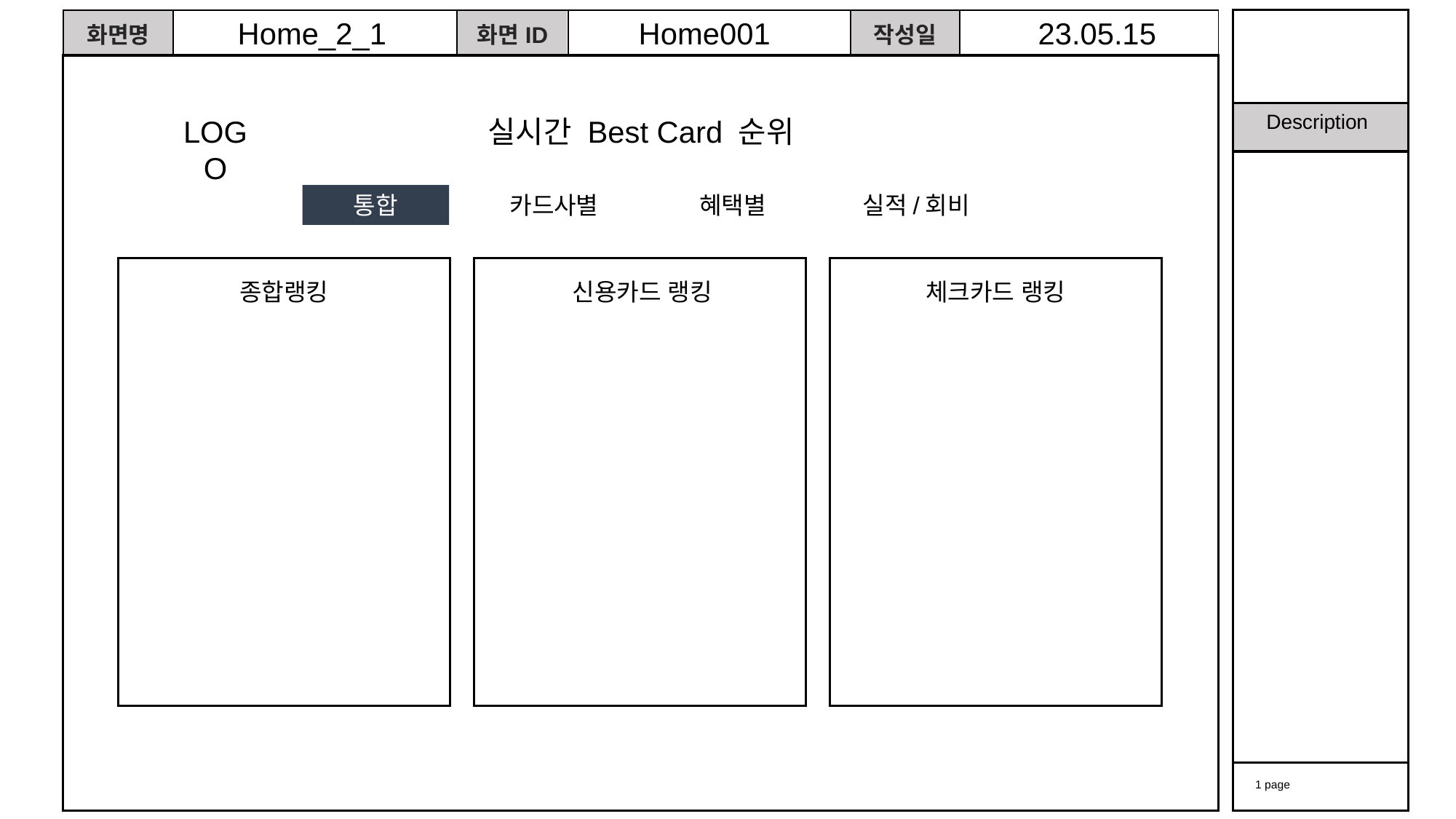

Home_2_1
Home001
23.05.15
실시간 Best Card 순위
LOGO
통합
카드사별
혜택별
실적/회비

종합랭킹

체크카드 랭킹
신용카드 랭킹